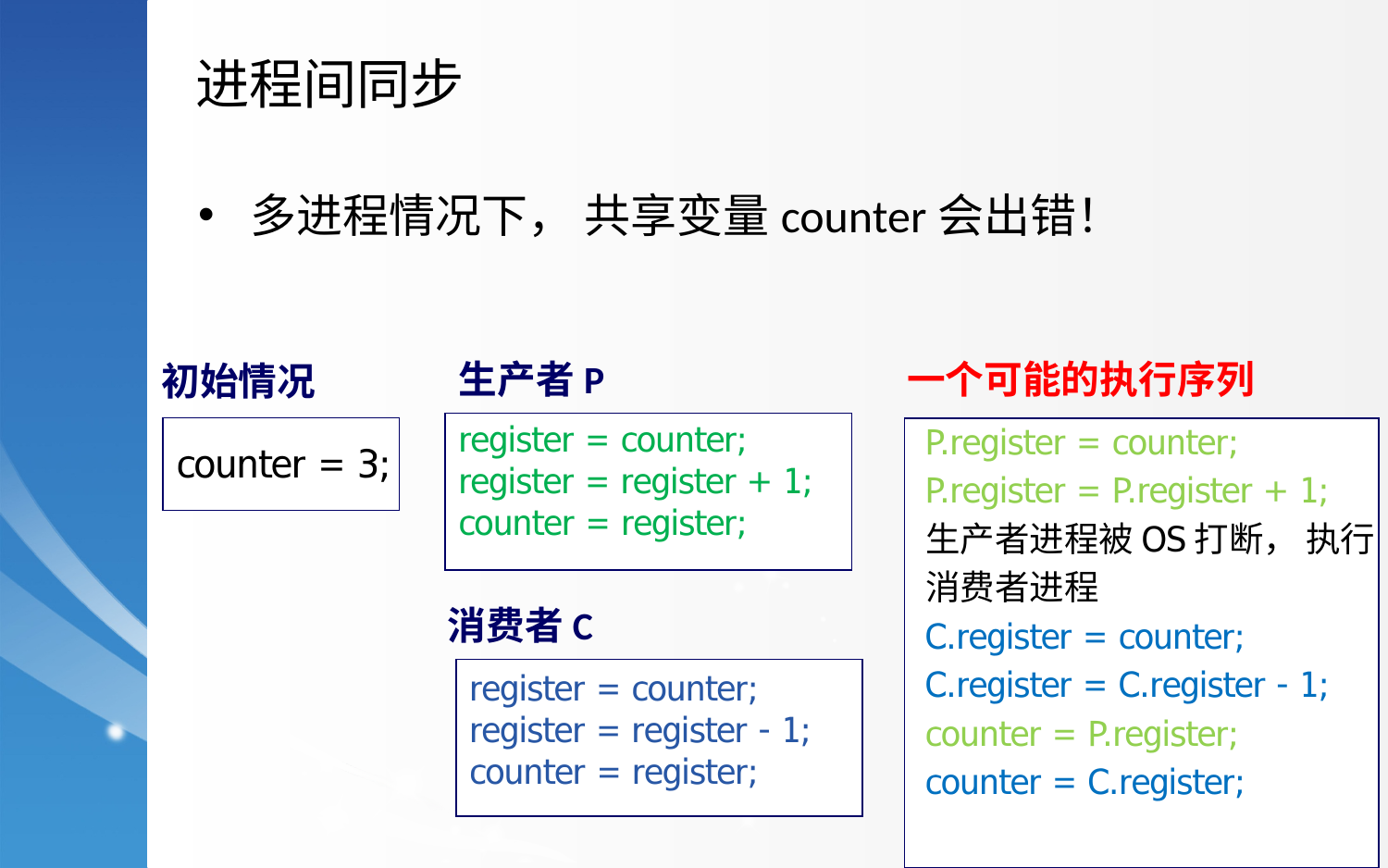

进程间同步
多进程情况下， 共享变量counter会出错！

生产者P
register = counter;
register = register + 1;
counter = register;

消费者C

register = counter;
register = register - 1;
counter = register;
一个可能的执行序列
初始情况

counter = 3;
P.register = counter;
P.register = P.register + 1;
生产者进程被OS打断， 执行
消费者进程
C.register = counter;
C.register = C.register - 1;
counter = P.register;
counter = C.register;